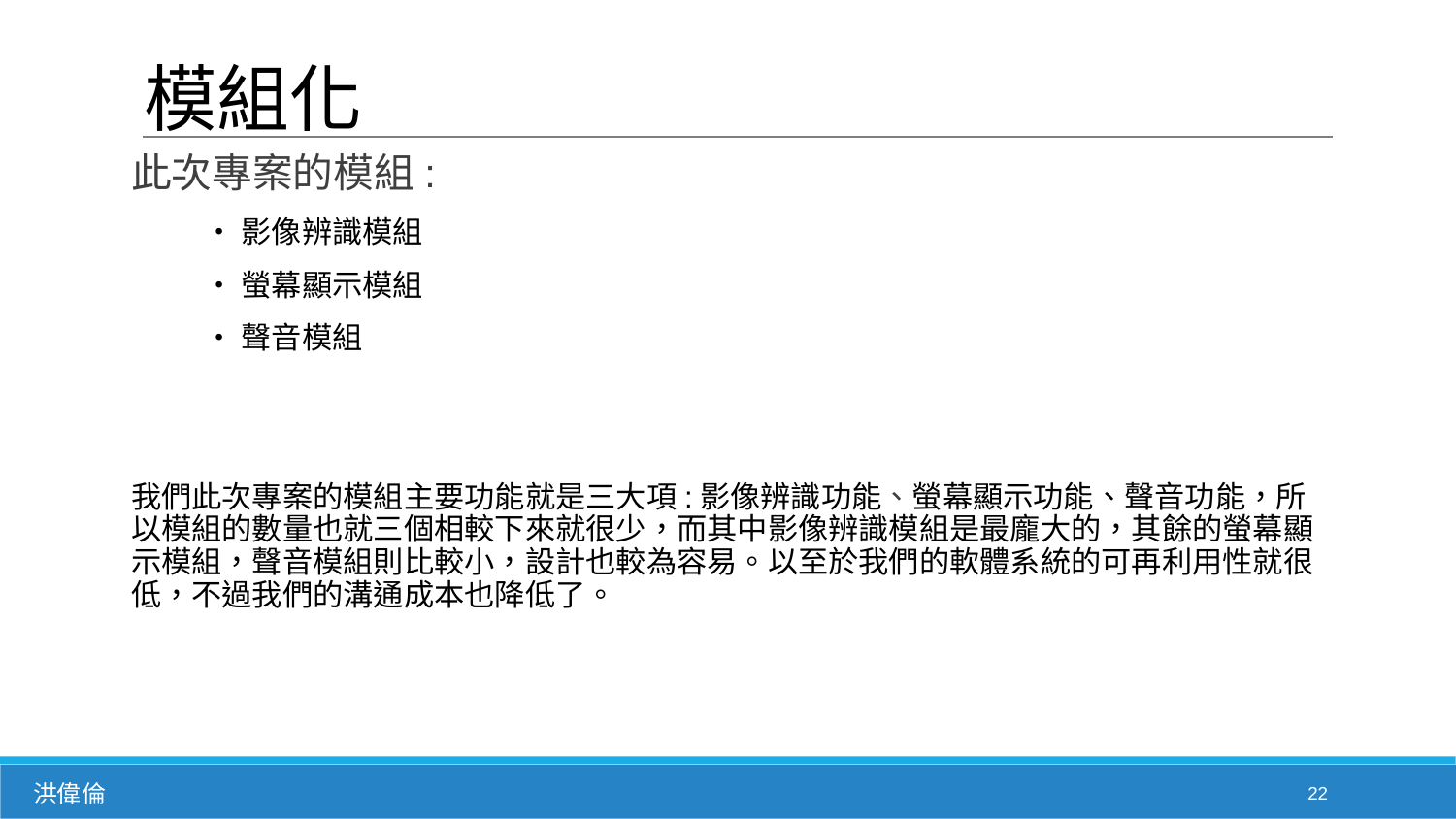

模組化
此次專案的模組:
•影像辨識模組
•螢幕顯示模組
•聲音模組

我們此次專案的模組主要功能就是三大項:影像辨識功能、螢幕顯示功能、聲音功能，所以模組的數量也就三個相較下來就很少，而其中影像辨識模組是最龐大的，其餘的螢幕顯示模組，聲音模組則比較小，設計也較為容易。以至於我們的軟體系統的可再利用性就很低，不過我們的溝通成本也降低了。
22
洪偉倫